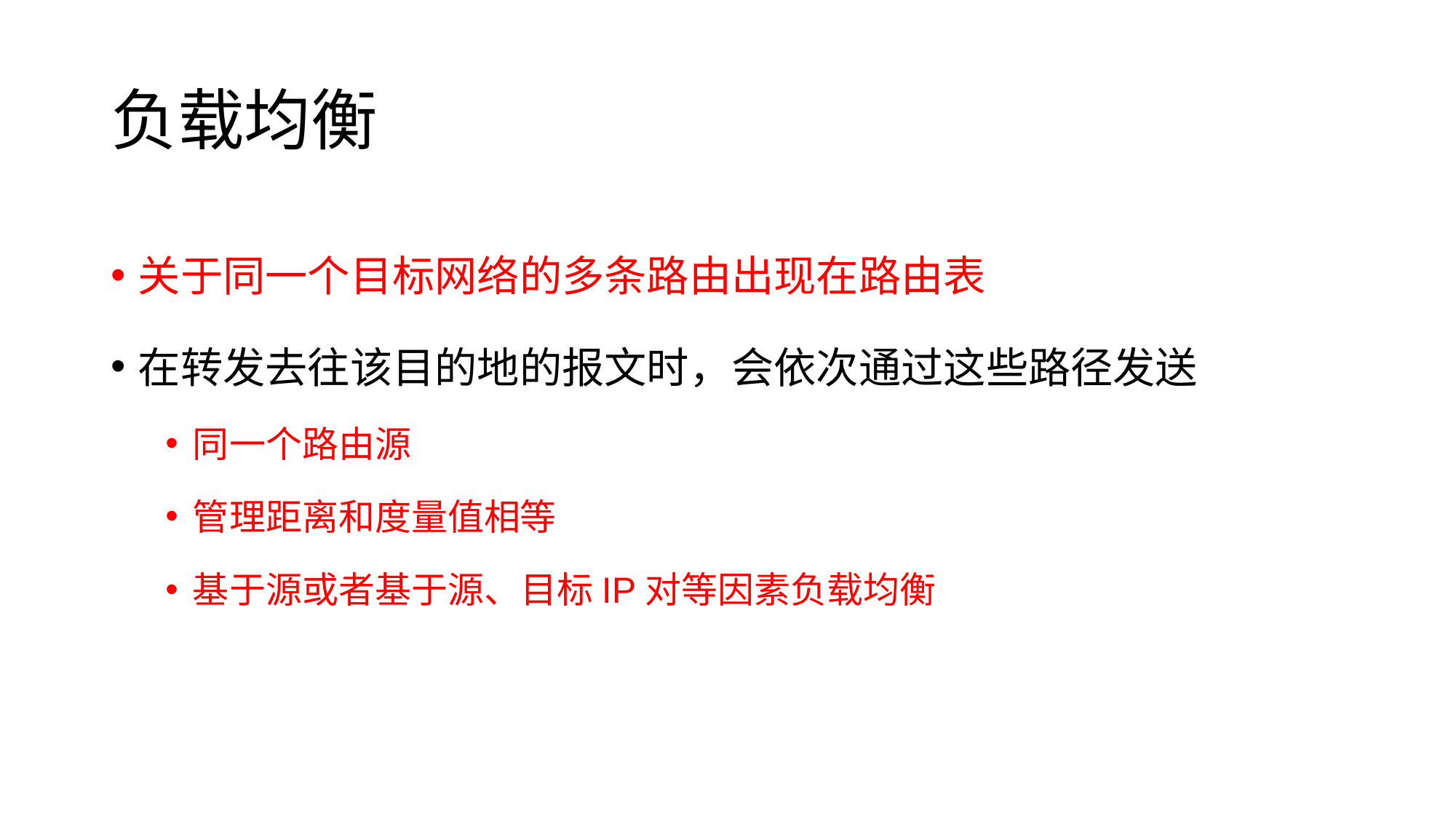

# 负载均衡
关于同一个目标网络的多条路由出现在路由表
在转发去往该目的地的报文时，会依次通过这些路径发送
同一个路由源
管理距离和度量值相等
基于源或者基于源、目标IP对等因素负载均衡